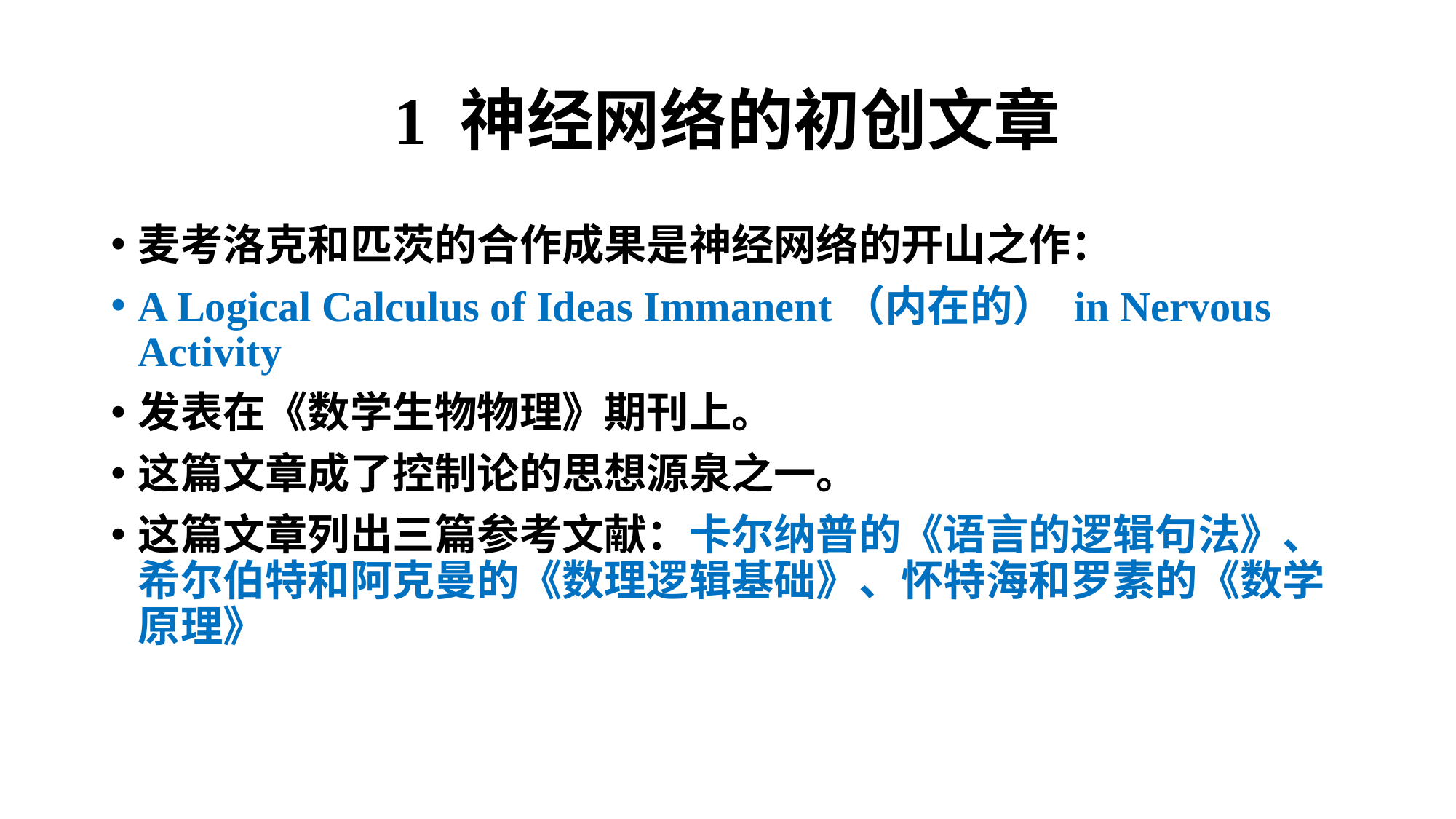

# 1 神经网络的初创文章
麦考洛克和匹茨的合作成果是神经网络的开山之作：
A Logical Calculus of Ideas Immanent（内在的） in Nervous Activity
发表在《数学生物物理》期刊上。
这篇文章成了控制论的思想源泉之一。
这篇文章列出三篇参考文献：卡尔纳普的《语言的逻辑句法》、希尔伯特和阿克曼的《数理逻辑基础》、怀特海和罗素的《数学原理》